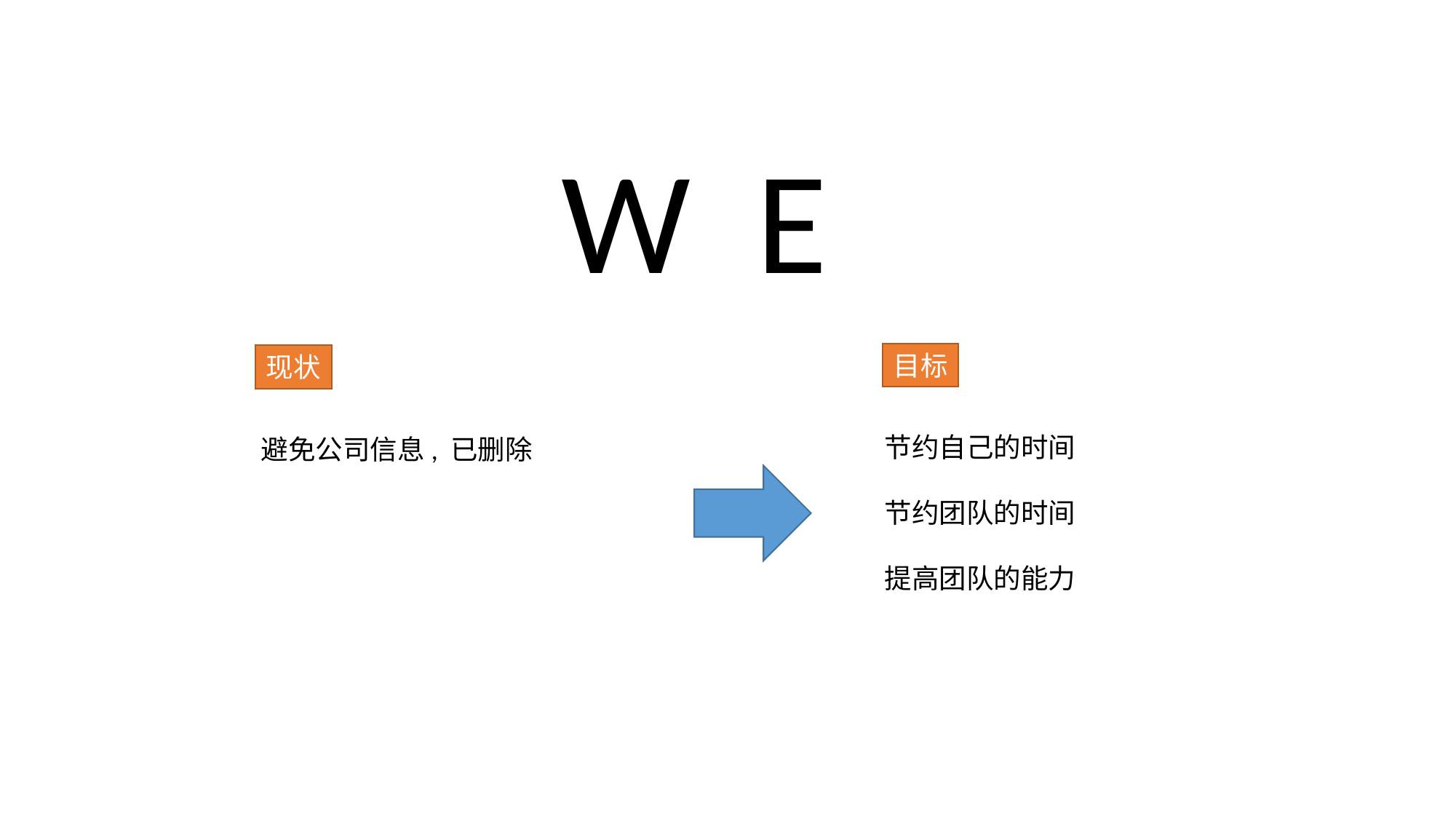

W  E
目标
现状
节约自己的时间

节约团队的时间

提高团队的能力
避免公司信息, 已删除